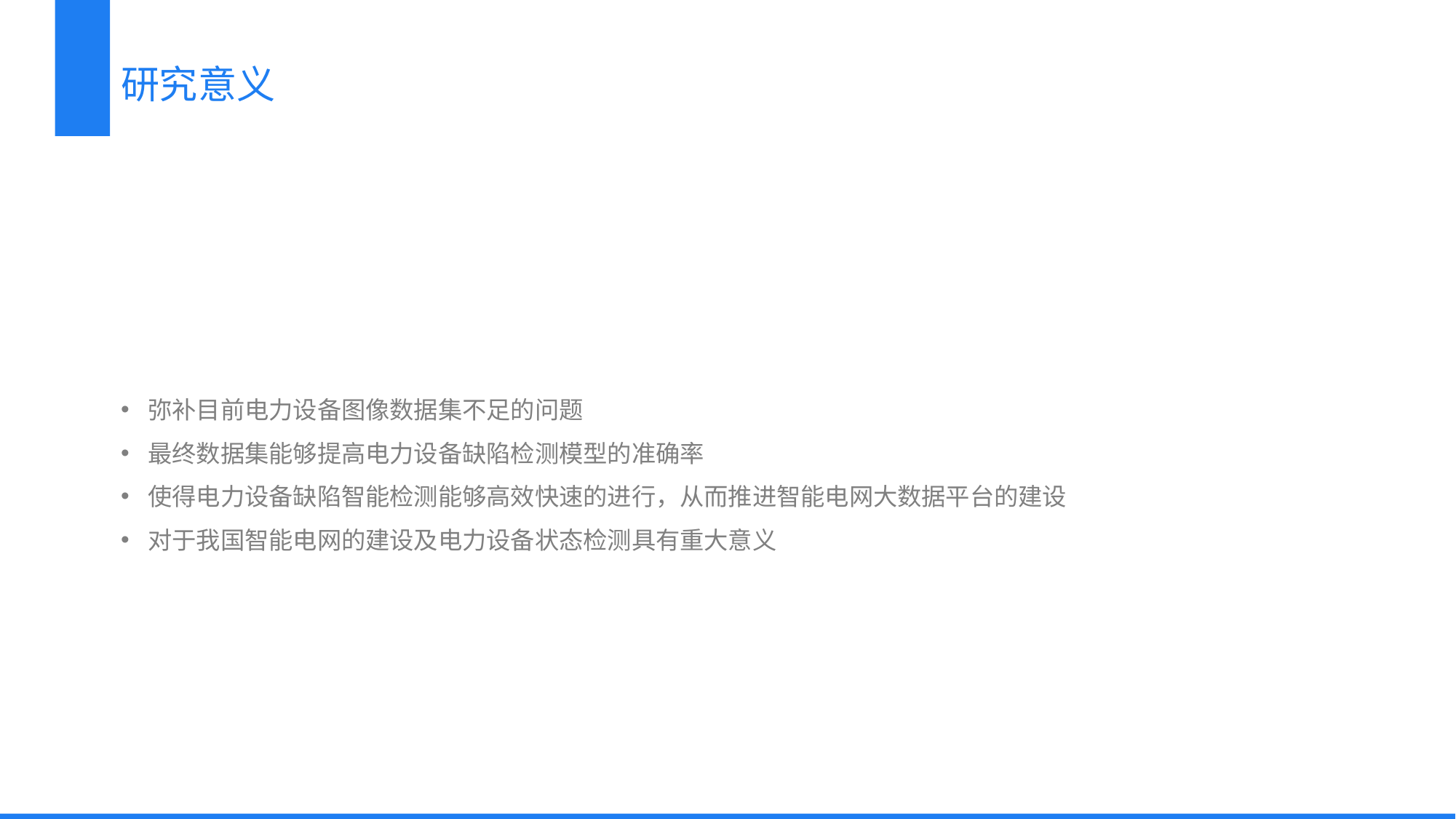

研究意义
弥补目前电力设备图像数据集不足的问题
最终数据集能够提高电力设备缺陷检测模型的准确率
使得电力设备缺陷智能检测能够高效快速的进行，从而推进智能电网大数据平台的建设
对于我国智能电网的建设及电力设备状态检测具有重大意义